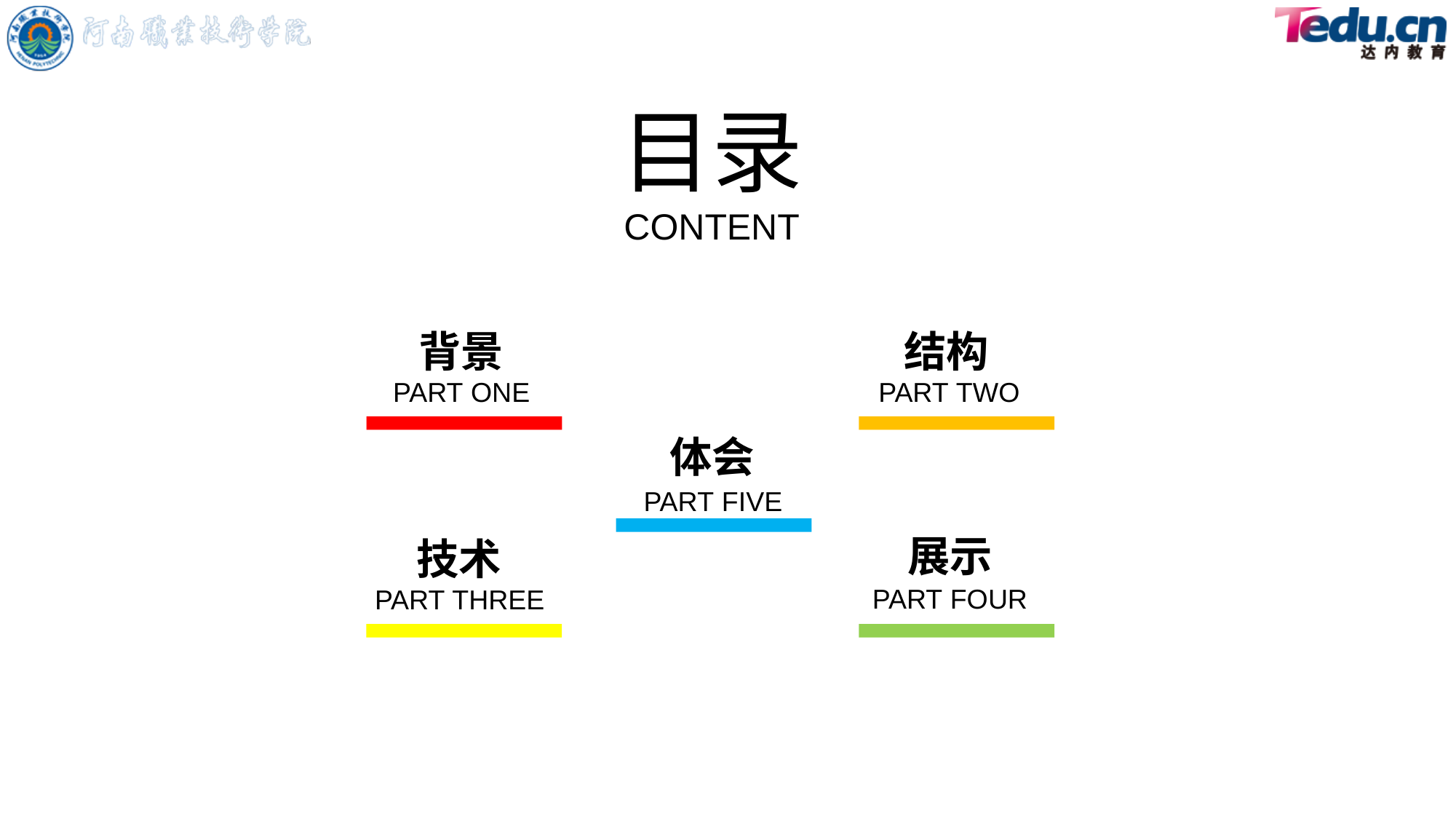

目录
CONTENT
背景
PART ONE

结构
PART TWO

体会
PART FIVE
展示
PART FOUR

技术
PART THREE